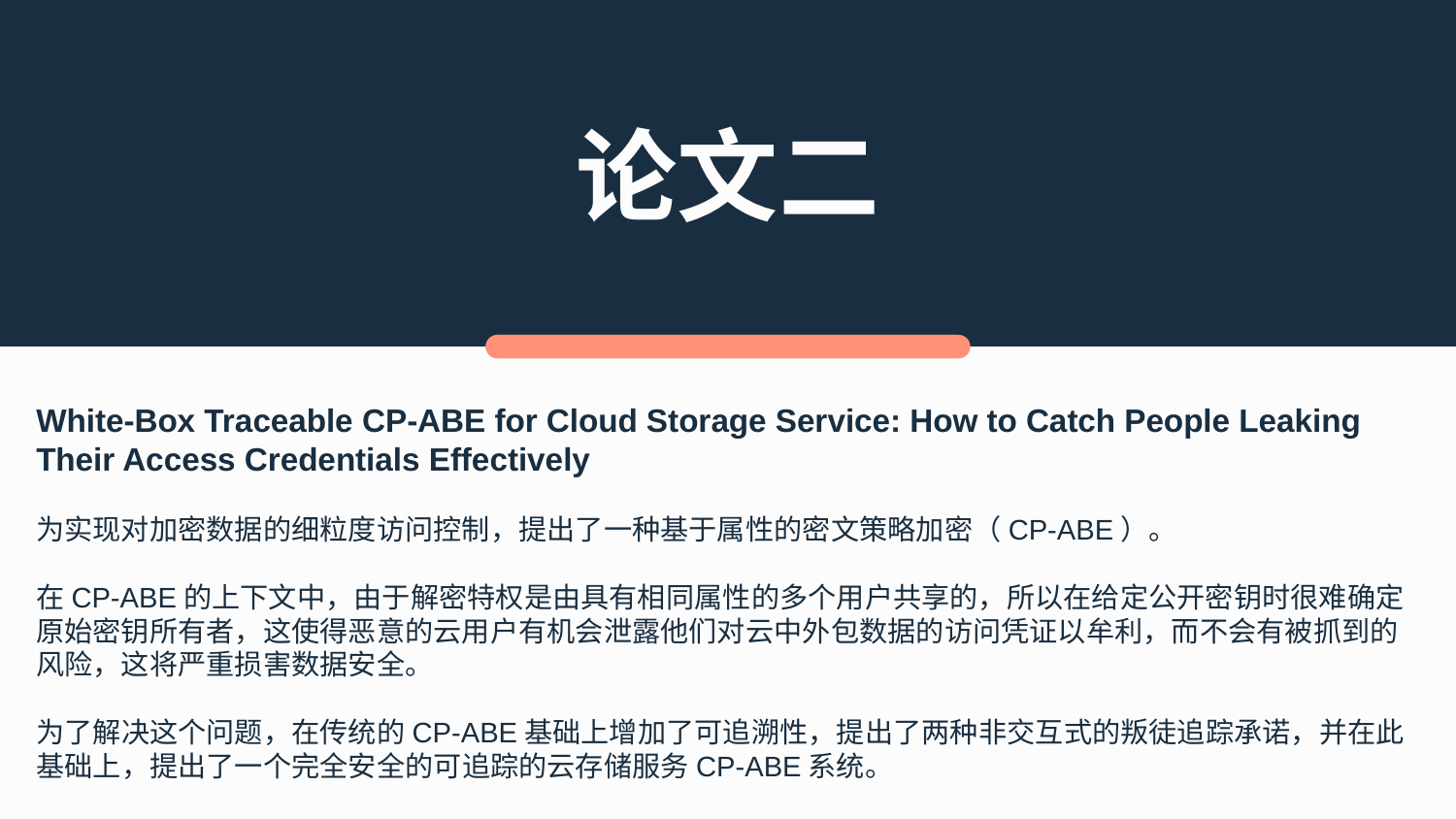

# 论文二

White-Box Traceable CP-ABE for Cloud Storage Service: How to Catch People Leaking Their Access Credentials Effectively

为实现对加密数据的细粒度访问控制，提出了一种基于属性的密文策略加密（CP-ABE）。

在CP-ABE的上下文中，由于解密特权是由具有相同属性的多个用户共享的，所以在给定公开密钥时很难确定原始密钥所有者，这使得恶意的云用户有机会泄露他们对云中外包数据的访问凭证以牟利，而不会有被抓到的风险，这将严重损害数据安全。

为了解决这个问题，在传统的CP-ABE基础上增加了可追溯性，提出了两种非交互式的叛徒追踪承诺，并在此基础上，提出了一个完全安全的可追踪的云存储服务CP-ABE系统。